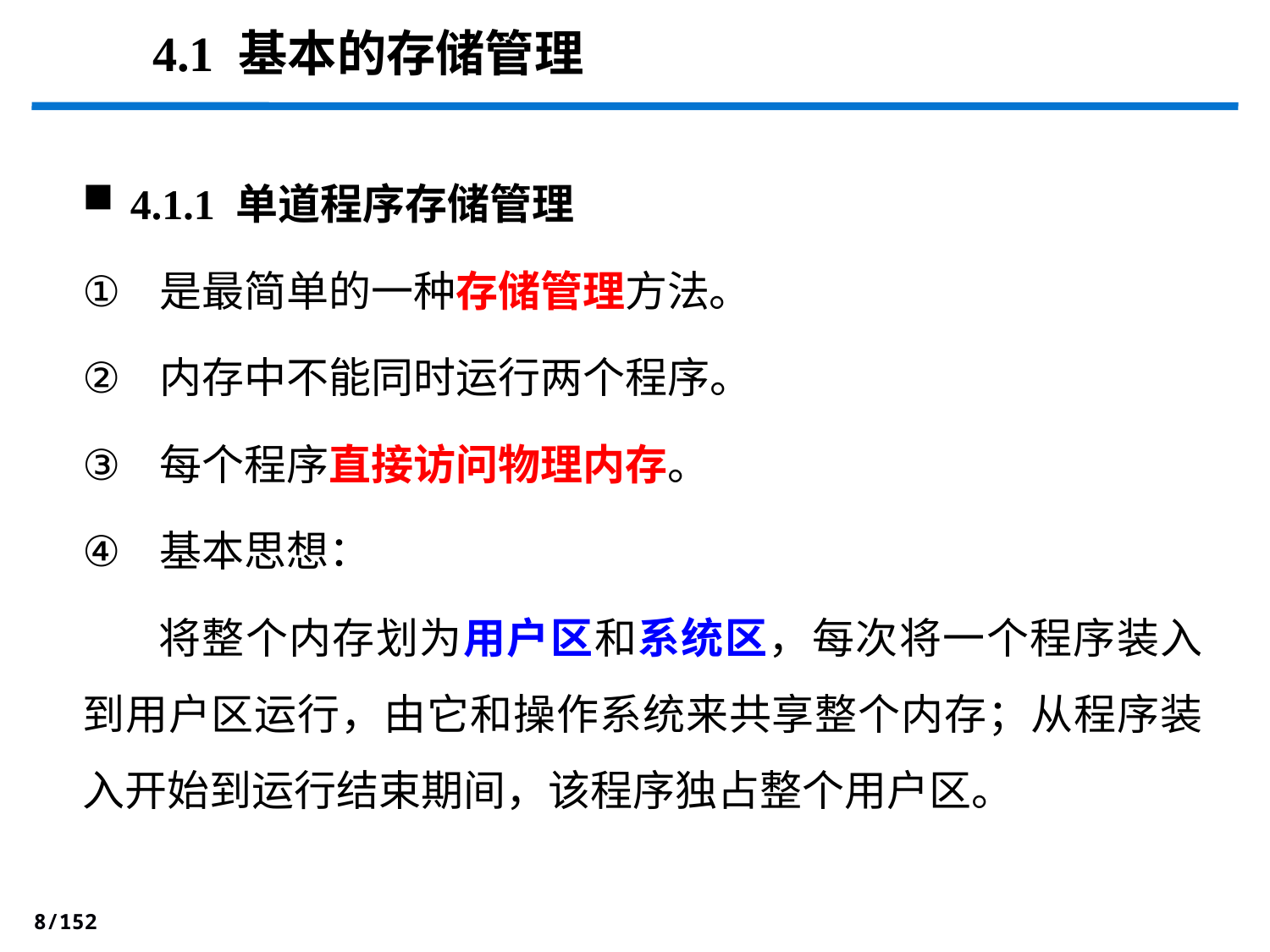

4.1 基本的存储管理
4.1.1 单道程序存储管理
  是最简单的一种存储管理方法。
  内存中不能同时运行两个程序。
  每个程序直接访问物理内存。
  基本思想：
      将整个内存划为用户区和系统区，每次将一个程序装入到用户区运行，由它和操作系统来共享整个内存；从程序装入开始到运行结束期间，该程序独占整个用户区。